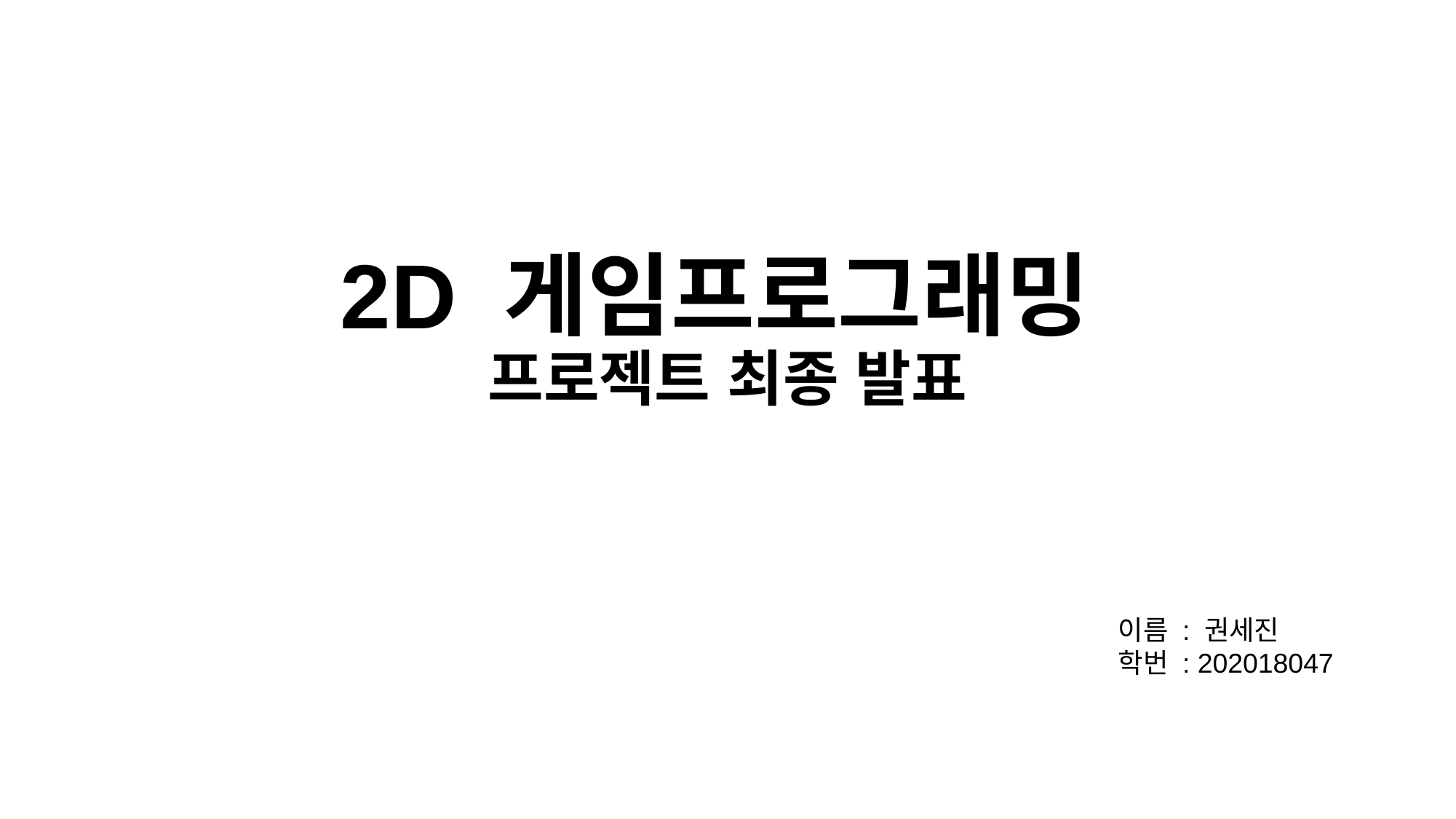

# 2D 게임프로그래밍 프로젝트 최종 발표
이름 : 권세진
학번 : 202018047